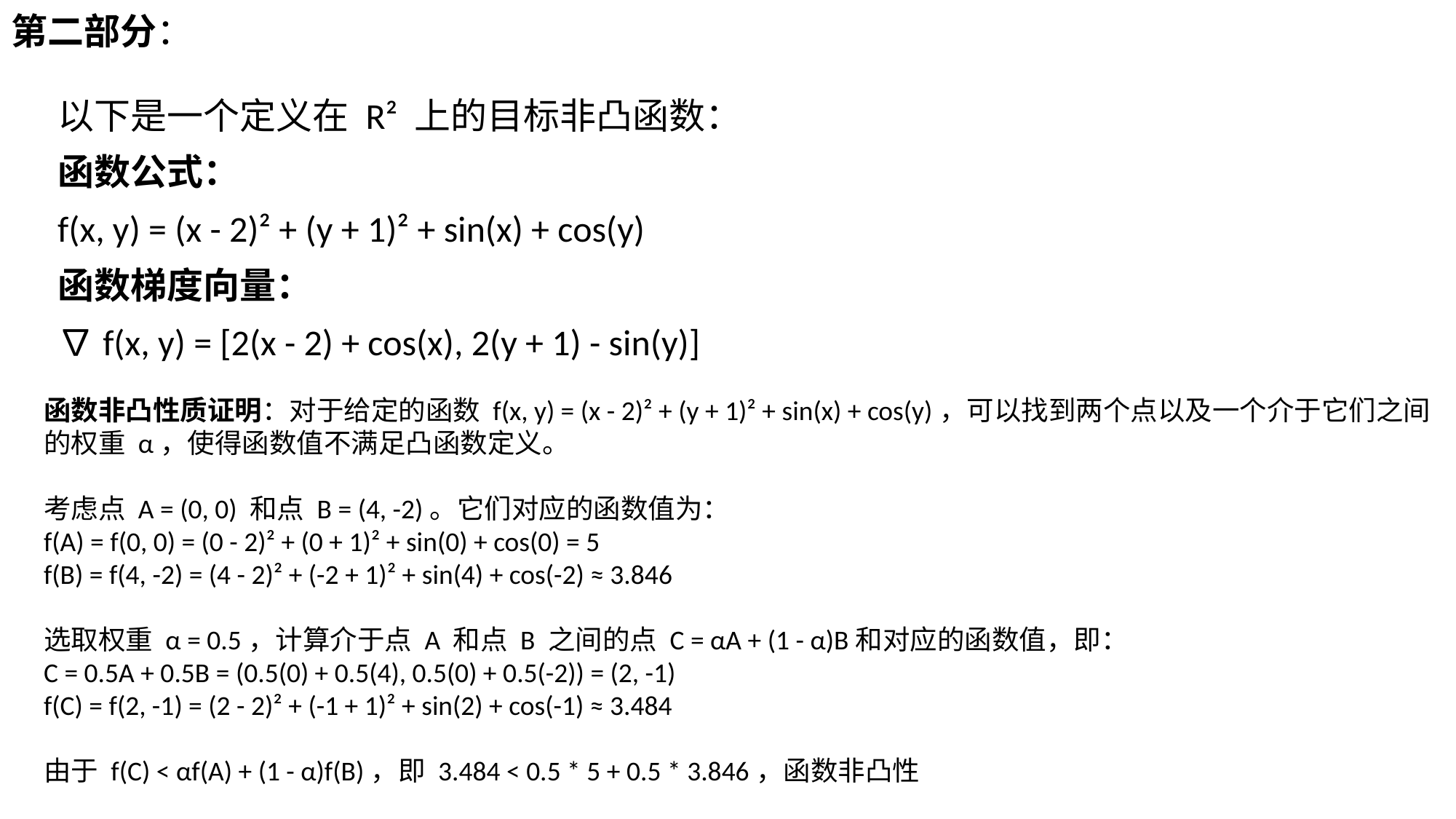

第二部分：
# 以下是一个定义在 R² 上的目标非凸函数： 函数公式： f(x, y) = (x - 2)² + (y + 1)² + sin(x) + cos(y) 函数梯度向量： ∇f(x, y) = [2(x - 2) + cos(x), 2(y + 1) - sin(y)]
函数非凸性质证明：对于给定的函数 f(x, y) = (x - 2)² + (y + 1)² + sin(x) + cos(y)，可以找到两个点以及一个介于它们之间的权重 α，使得函数值不满足凸函数定义。

考虑点 A = (0, 0) 和点 B = (4, -2)。它们对应的函数值为：
f(A) = f(0, 0) = (0 - 2)² + (0 + 1)² + sin(0) + cos(0) = 5
f(B) = f(4, -2) = (4 - 2)² + (-2 + 1)² + sin(4) + cos(-2) ≈ 3.846
选取权重 α = 0.5，计算介于点 A 和点 B 之间的点 C = αA + (1 - α)B和对应的函数值，即：
C = 0.5A + 0.5B = (0.5(0) + 0.5(4), 0.5(0) + 0.5(-2)) = (2, -1)
f(C) = f(2, -1) = (2 - 2)² + (-1 + 1)² + sin(2) + cos(-1) ≈ 3.484
由于 f(C) < αf(A) + (1 - α)f(B)，即 3.484 < 0.5 * 5 + 0.5 * 3.846，函数非凸性